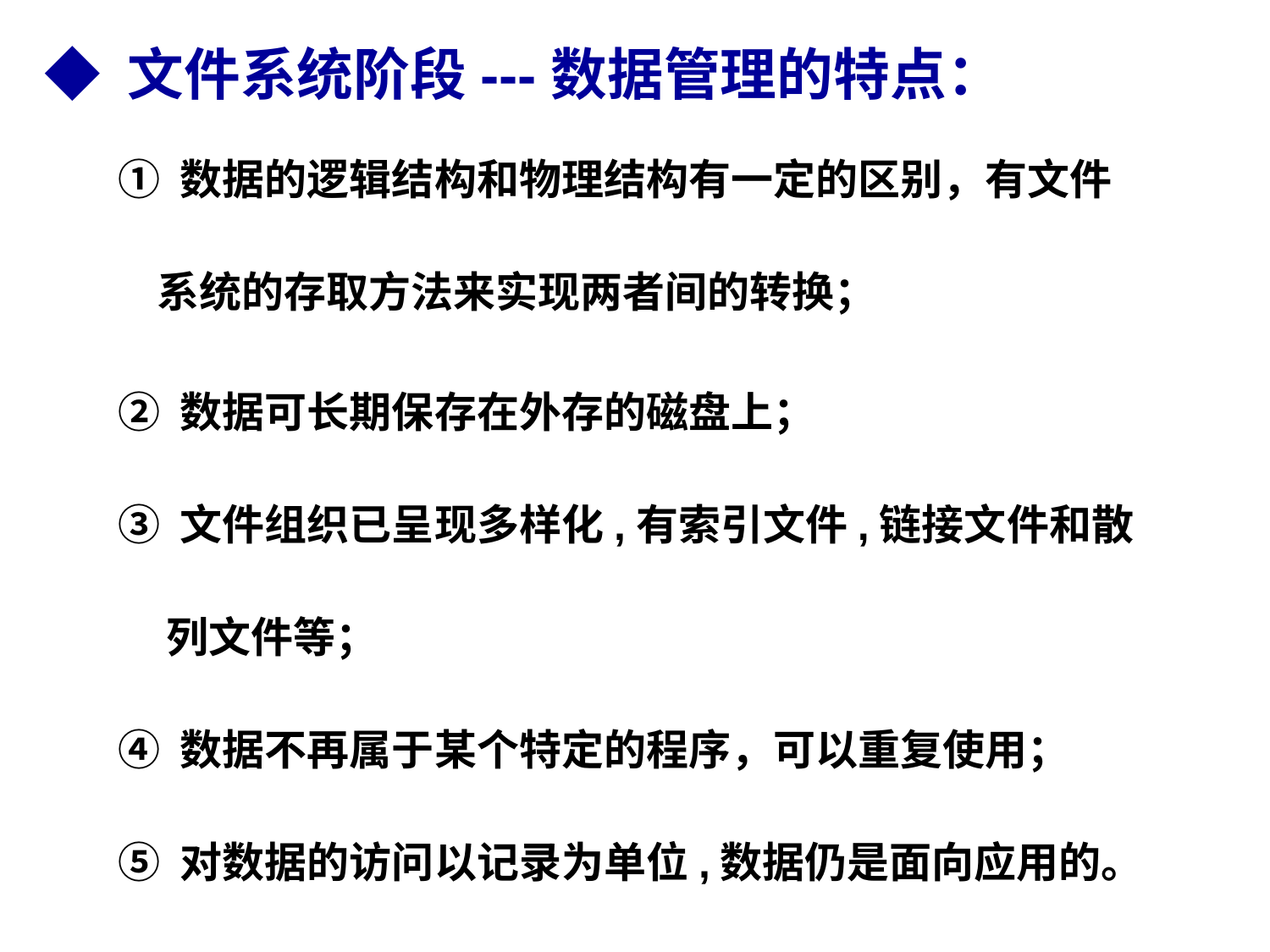

◆ 文件系统阶段---数据管理的特点：
① 数据的逻辑结构和物理结构有一定的区别，有文件
   系统的存取方法来实现两者间的转换；
② 数据可长期保存在外存的磁盘上；
③ 文件组织已呈现多样化,有索引文件,链接文件和散
    列文件等；
④ 数据不再属于某个特定的程序，可以重复使用；
⑤ 对数据的访问以记录为单位,数据仍是面向应用的。